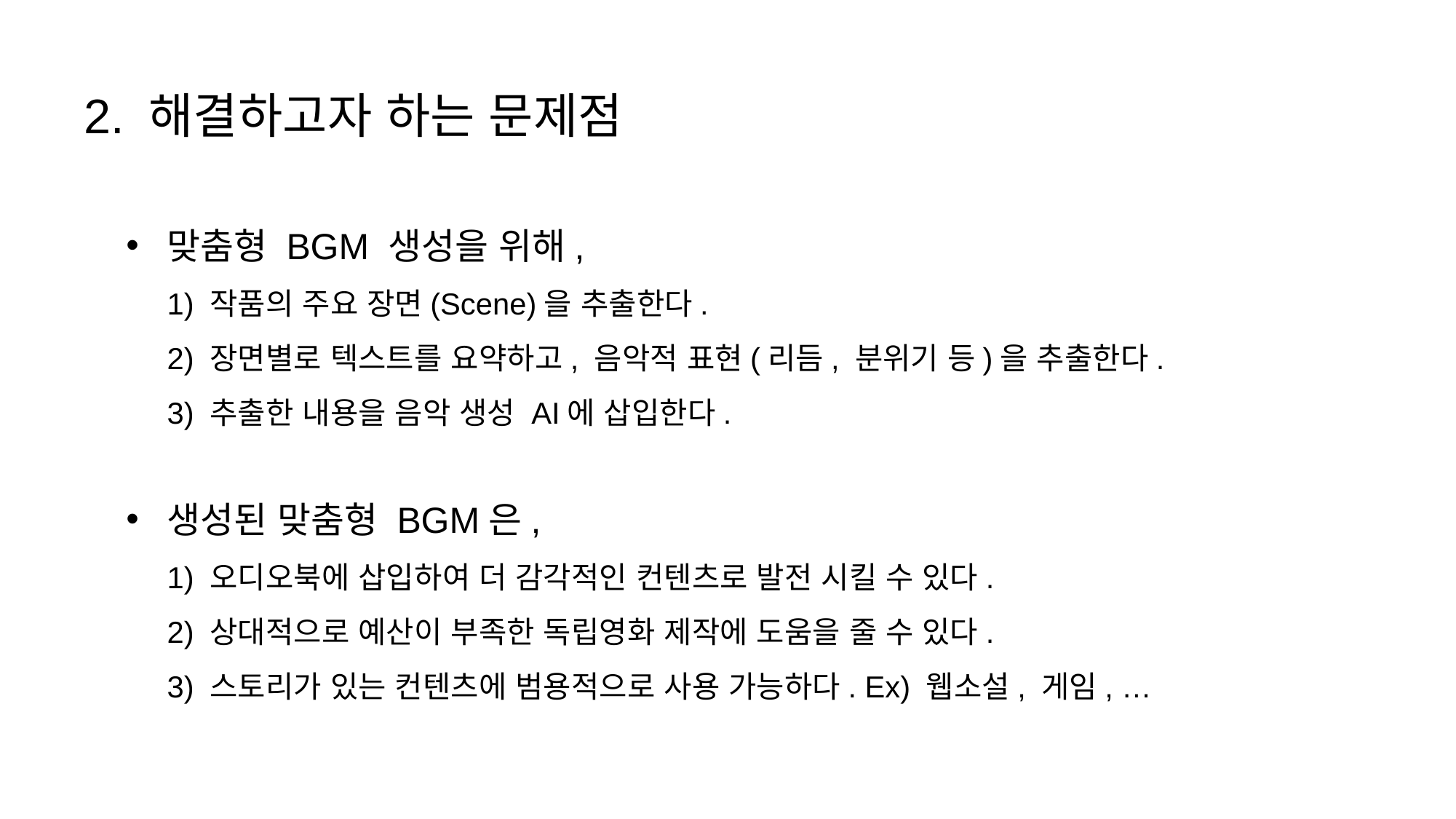

2. 해결하고자 하는 문제점
맞춤형 BGM 생성을 위해,
1) 작품의 주요 장면(Scene)을 추출한다.
2) 장면별로 텍스트를 요약하고, 음악적 표현(리듬, 분위기 등)을 추출한다.
3) 추출한 내용을 음악 생성 AI에 삽입한다.
생성된 맞춤형 BGM은,
1) 오디오북에 삽입하여 더 감각적인 컨텐츠로 발전 시킬 수 있다.
2) 상대적으로 예산이 부족한 독립영화 제작에 도움을 줄 수 있다.
3) 스토리가 있는 컨텐츠에 범용적으로 사용 가능하다. Ex) 웹소설, 게임, …